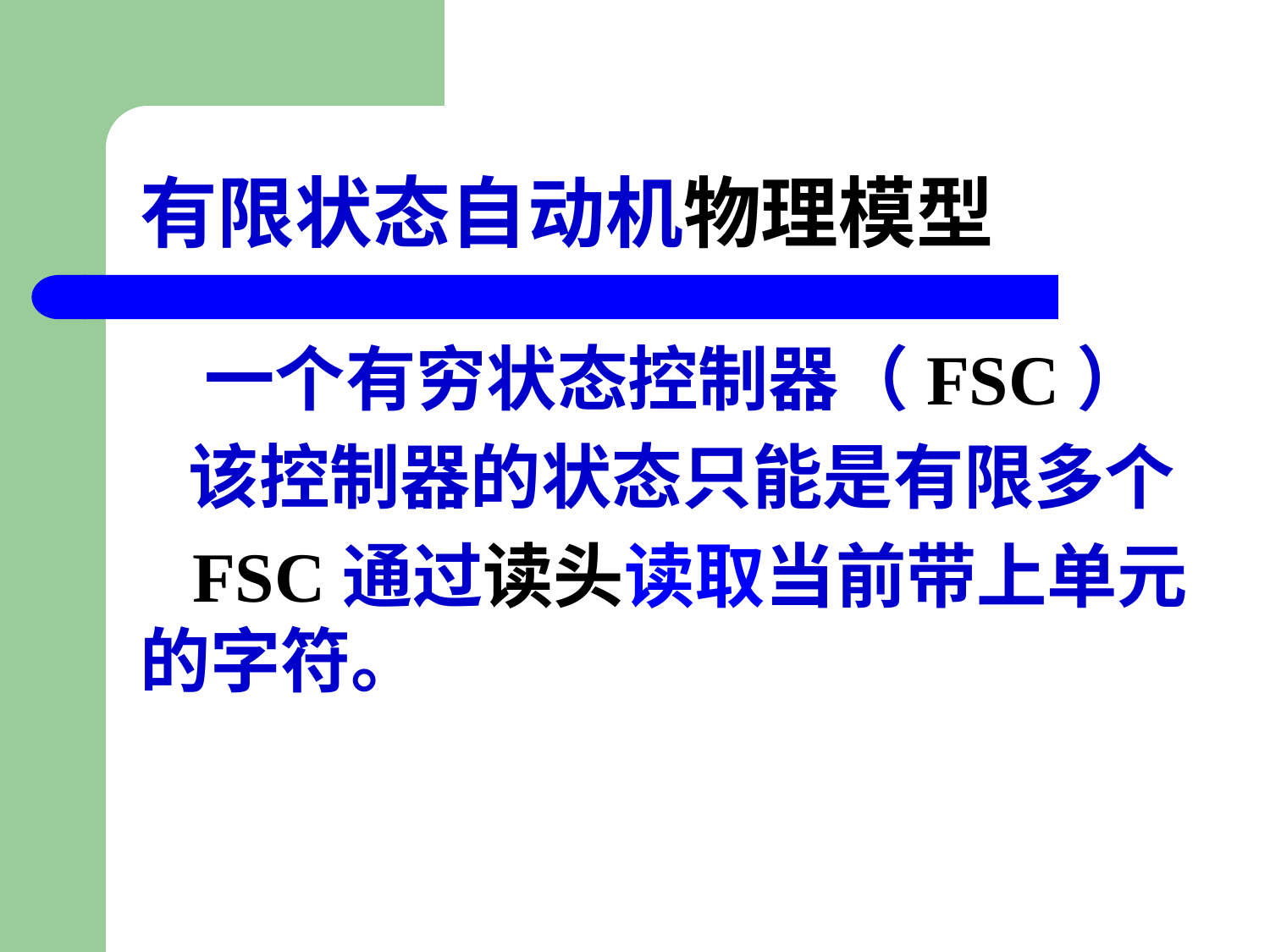

# 有限状态自动机物理模型
   一个有穷状态控制器（FSC）
  该控制器的状态只能是有限多个
   FSC通过读头读取当前带上单元的字符。